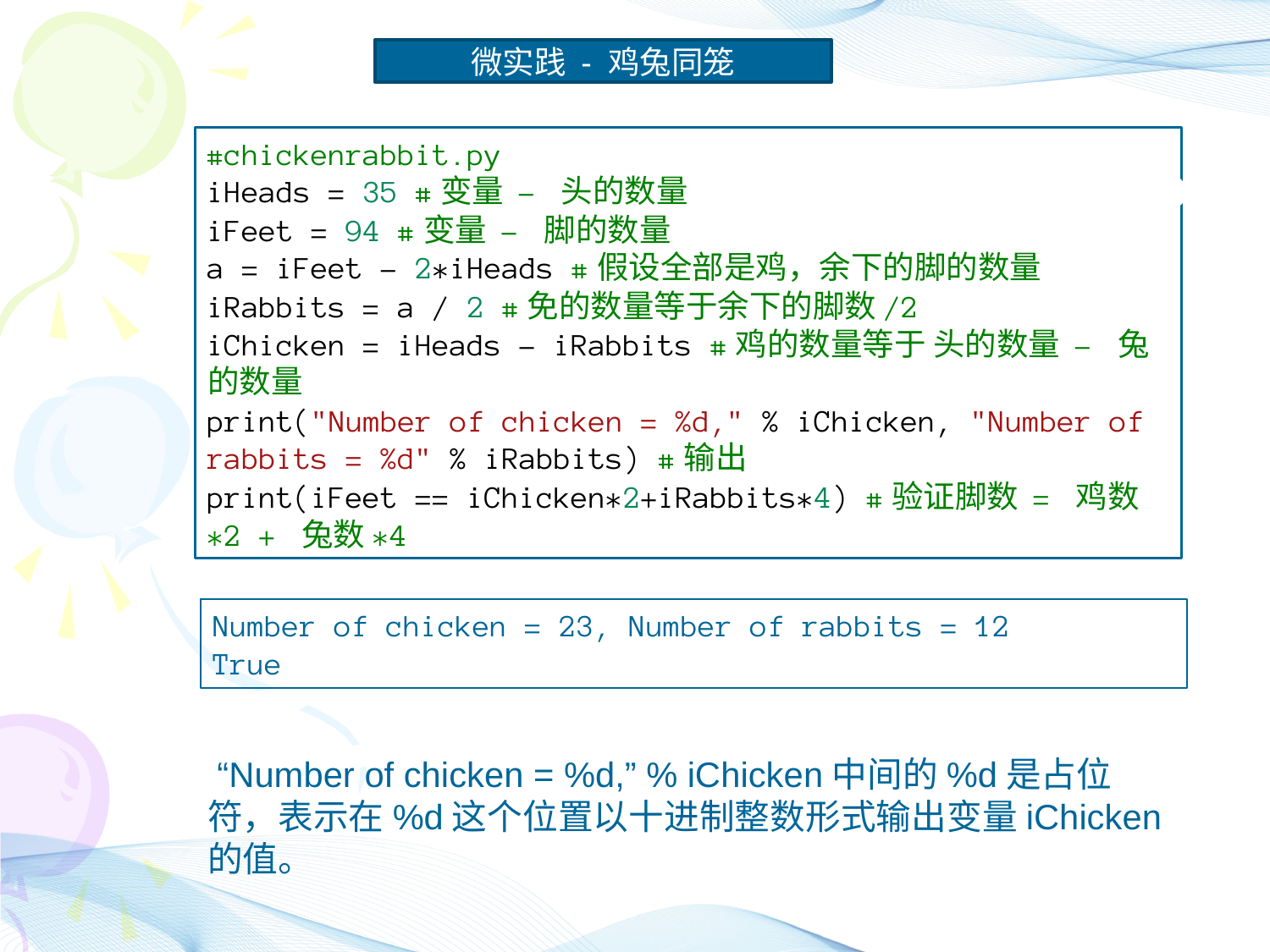

微实践 - 鸡兔同笼
#chickenrabbit.py
iHeads = 35 #变量 - 头的数量
iFeet = 94 #变量 - 脚的数量
a = iFeet - 2*iHeads #假设全部是鸡，余下的脚的数量
iRabbits = a / 2 #免的数量等于余下的脚数/2
iChicken = iHeads - iRabbits #鸡的数量等于 头的数量 - 兔的数量
print("Number of chicken = %d," % iChicken, "Number of rabbits = %d" % iRabbits) #输出
print(iFeet == iChicken*2+iRabbits*4) #验证脚数 = 鸡数*2 + 兔数*4

Number of chicken = 23, Number of rabbits = 12
True
 “Number of chicken = %d,” % iChicken中间的%d是占位符，表示在%d这个位置以十进制整数形式输出变量iChicken的值。